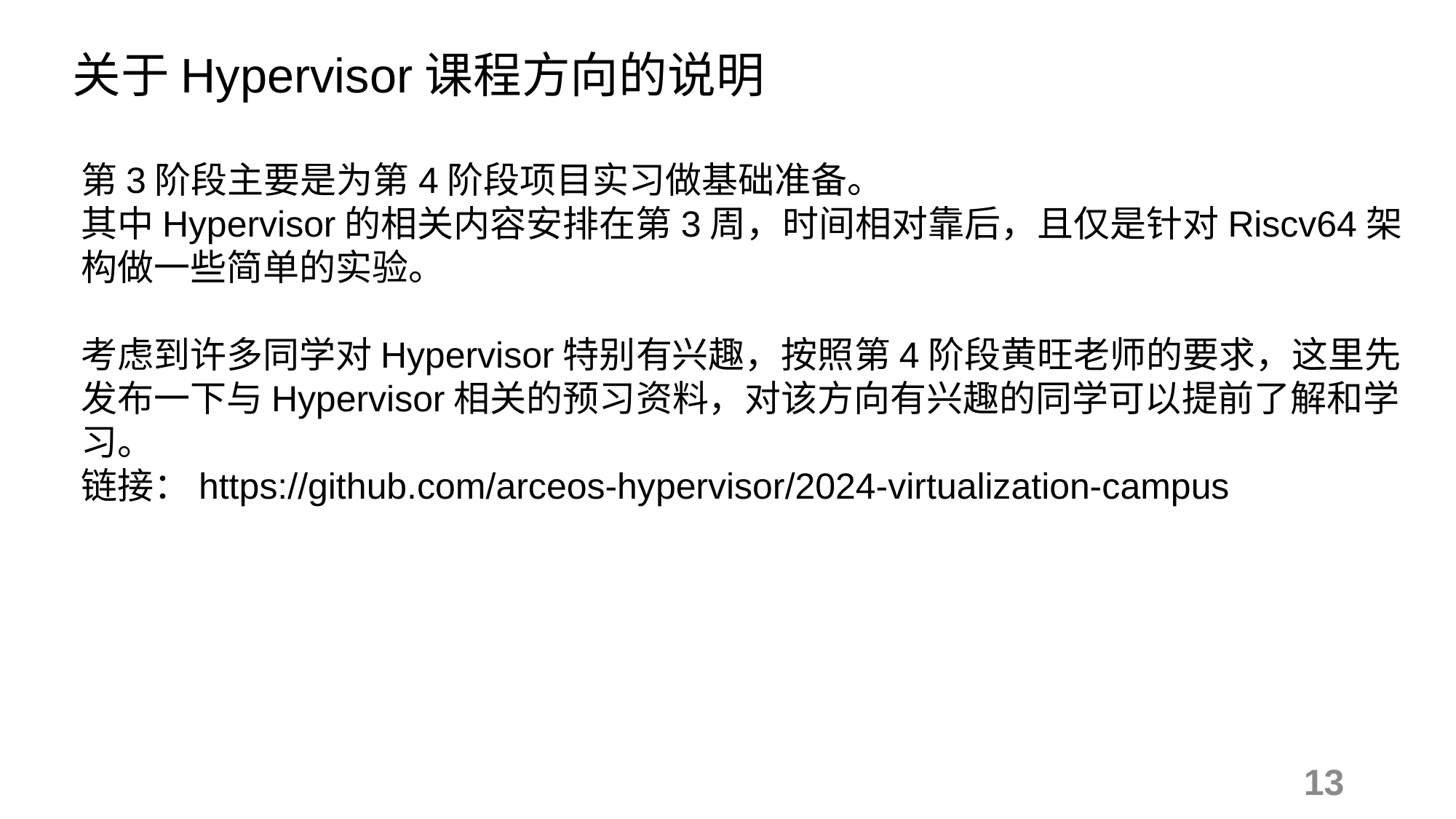

关于Hypervisor课程方向的说明
第3阶段主要是为第4阶段项目实习做基础准备。
其中Hypervisor的相关内容安排在第3周，时间相对靠后，且仅是针对Riscv64架构做一些简单的实验。

考虑到许多同学对Hypervisor特别有兴趣，按照第4阶段黄旺老师的要求，这里先发布一下与Hypervisor相关的预习资料，对该方向有兴趣的同学可以提前了解和学习。
链接：https://github.com/arceos-hypervisor/2024-virtualization-campus
13